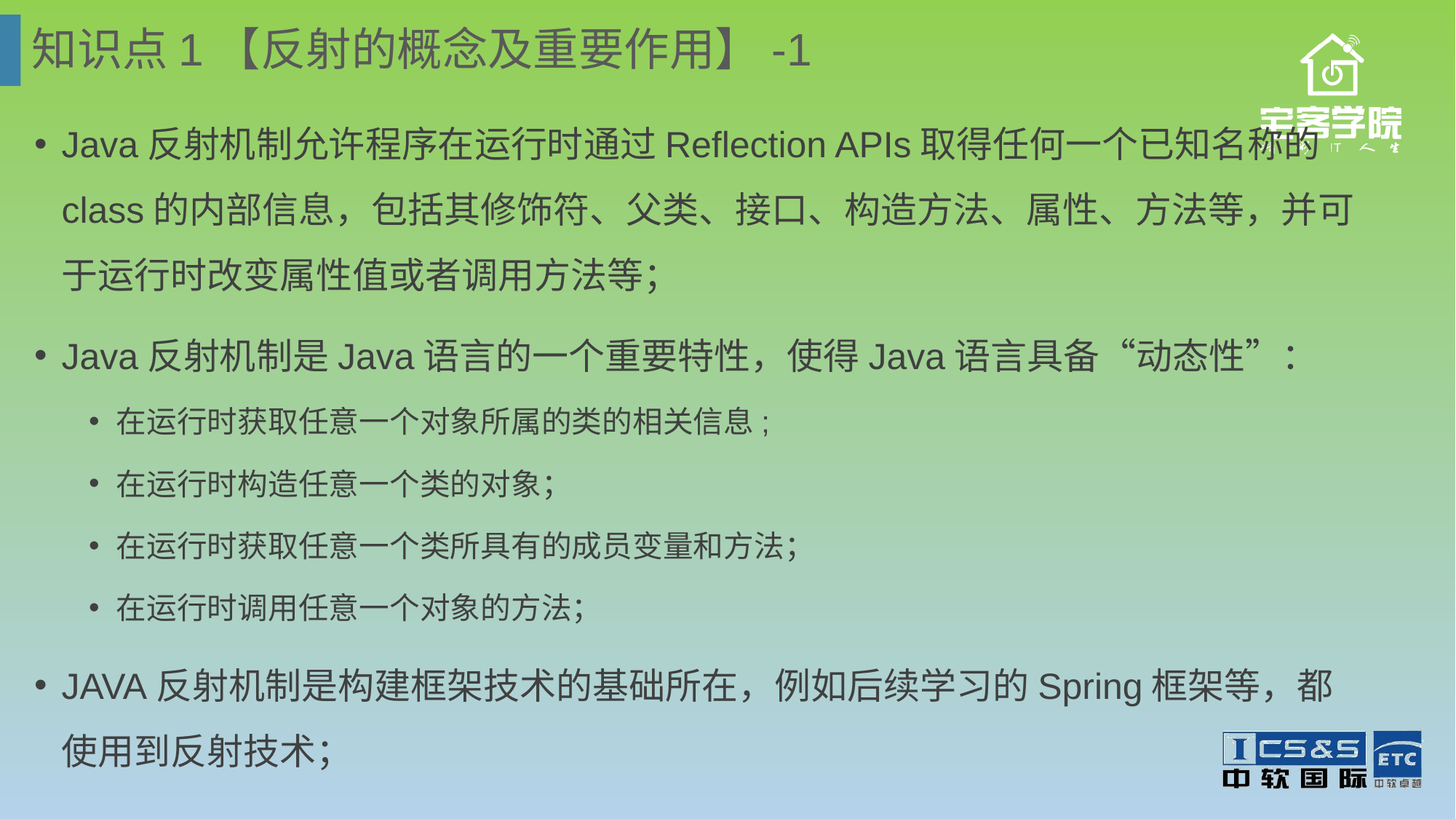

知识点1【反射的概念及重要作用】-1
Java反射机制允许程序在运行时通过Reflection APIs取得任何一个已知名称的class的内部信息，包括其修饰符、父类、接口、构造方法、属性、方法等，并可于运行时改变属性值或者调用方法等；
Java反射机制是Java语言的一个重要特性，使得Java语言具备“动态性”：
在运行时获取任意一个对象所属的类的相关信息;
在运行时构造任意一个类的对象；
在运行时获取任意一个类所具有的成员变量和方法；
在运行时调用任意一个对象的方法；
JAVA反射机制是构建框架技术的基础所在，例如后续学习的Spring框架等，都使用到反射技术；